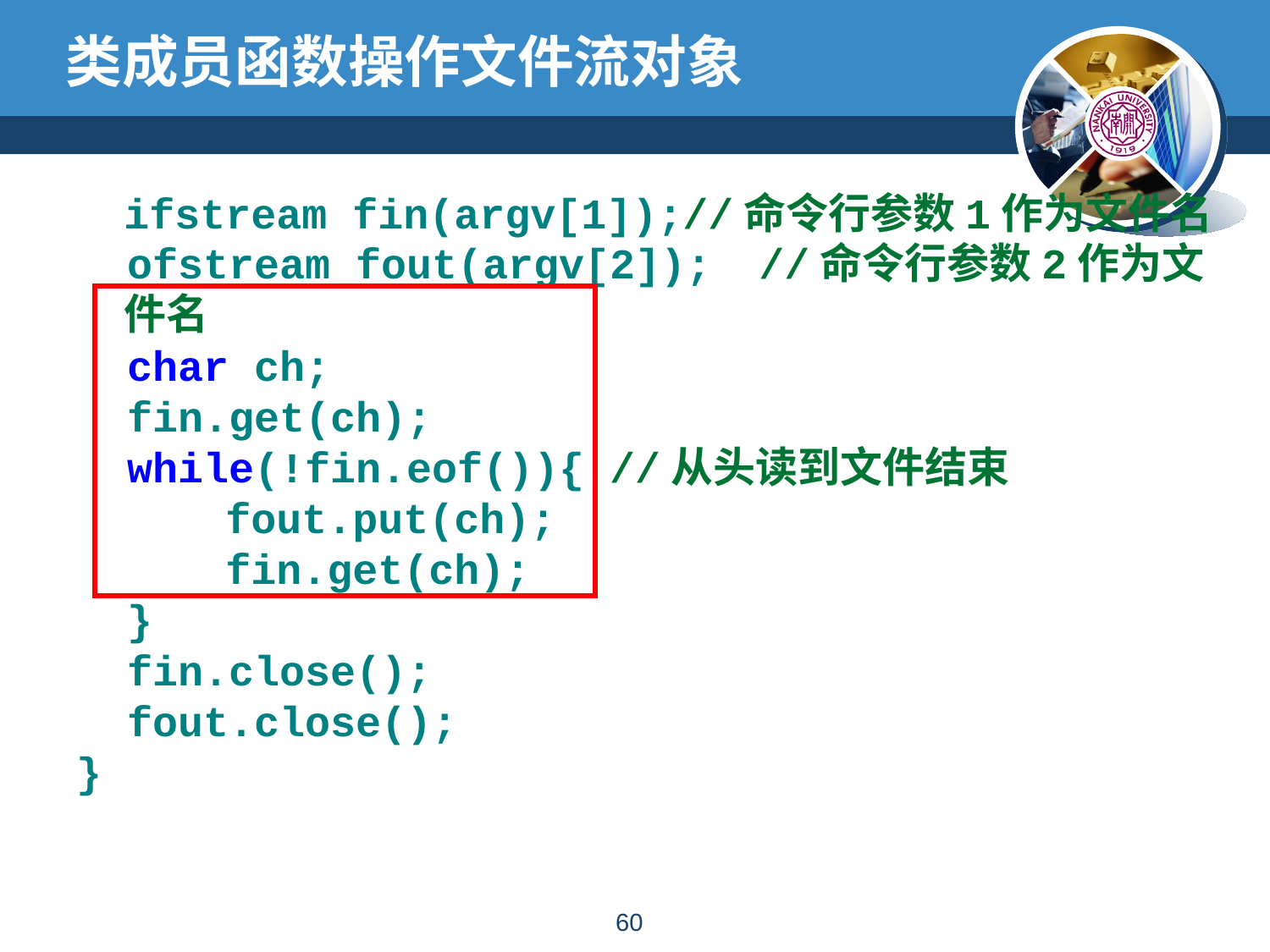

# 类成员函数操作文件流对象
	ifstream fin(argv[1]);//命令行参数1作为文件名
  ofstream fout(argv[2]);	//命令行参数2作为文件名
  char ch;
  fin.get(ch);
  while(!fin.eof()){ //从头读到文件结束
	    fout.put(ch);
	    fin.get(ch);
  }
  fin.close();
  fout.close();
}

60